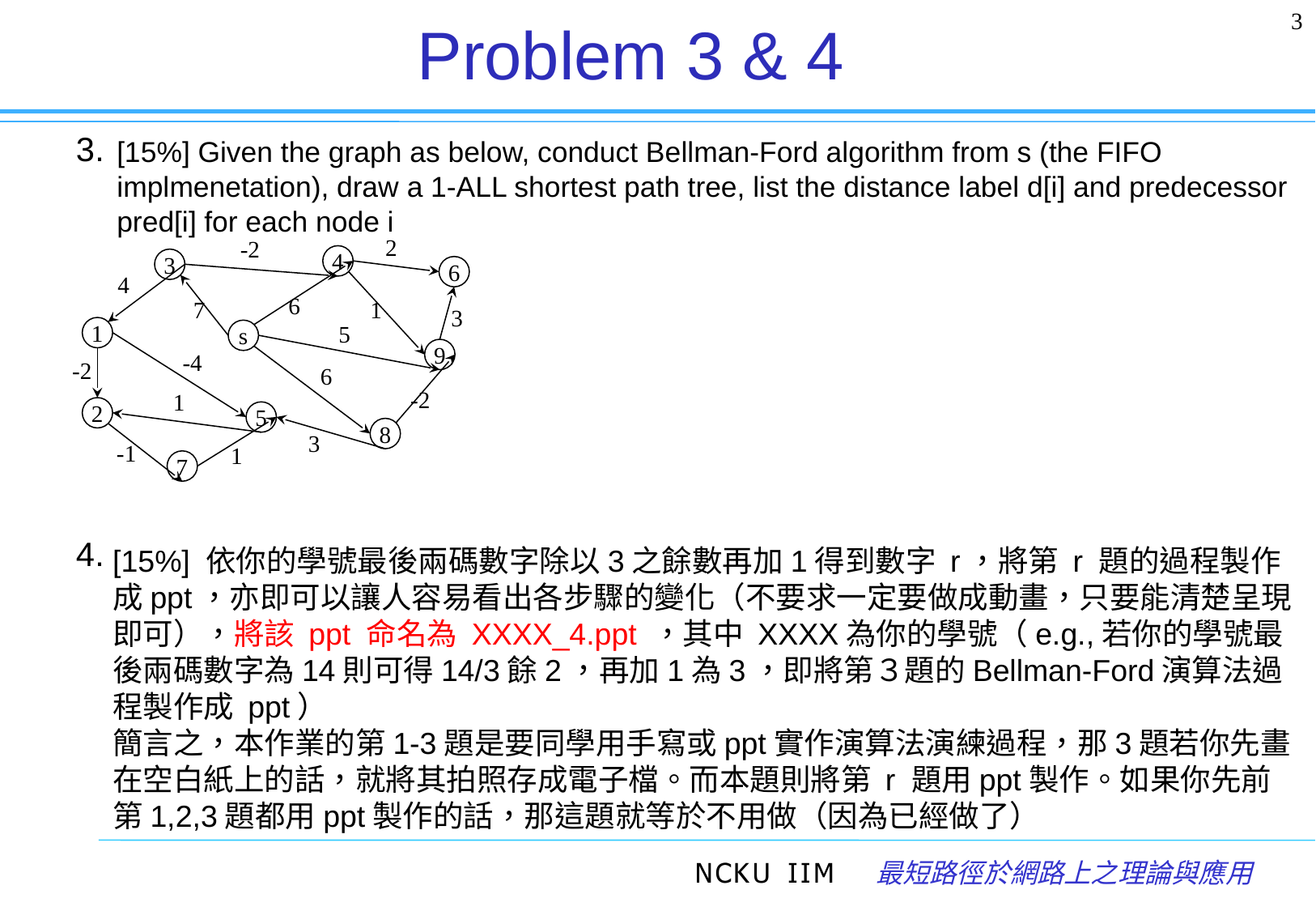

3
# Problem 3 & 4
3.

4.
[15%] Given the graph as below, conduct Bellman-Ford algorithm from s (the FIFO implmenetation), draw a 1-ALL shortest path tree, list the distance label d[i] and predecessor pred[i] for each node i
2
-2
4
3
6
4
6
1
7
3
5
1
s
9
-4
-2
6
-2
1
2
5
8
3
-1
1
7
[15%] 依你的學號最後兩碼數字除以3之餘數再加1得到數字 r，將第 r 題的過程製作成ppt，亦即可以讓人容易看出各步驟的變化（不要求一定要做成動畫，只要能清楚呈現即可），將該 ppt 命名為 XXXX_4.ppt ，其中 XXXX為你的學號（e.g.,若你的學號最後兩碼數字為14則可得14/3餘2，再加1為3，即將第３題的Bellman-Ford演算法過程製作成 ppt）
簡言之，本作業的第1-3題是要同學用手寫或ppt實作演算法演練過程，那3題若你先畫在空白紙上的話，就將其拍照存成電子檔。而本題則將第 r 題用ppt製作。如果你先前第1,2,3題都用ppt製作的話，那這題就等於不用做（因為已經做了）